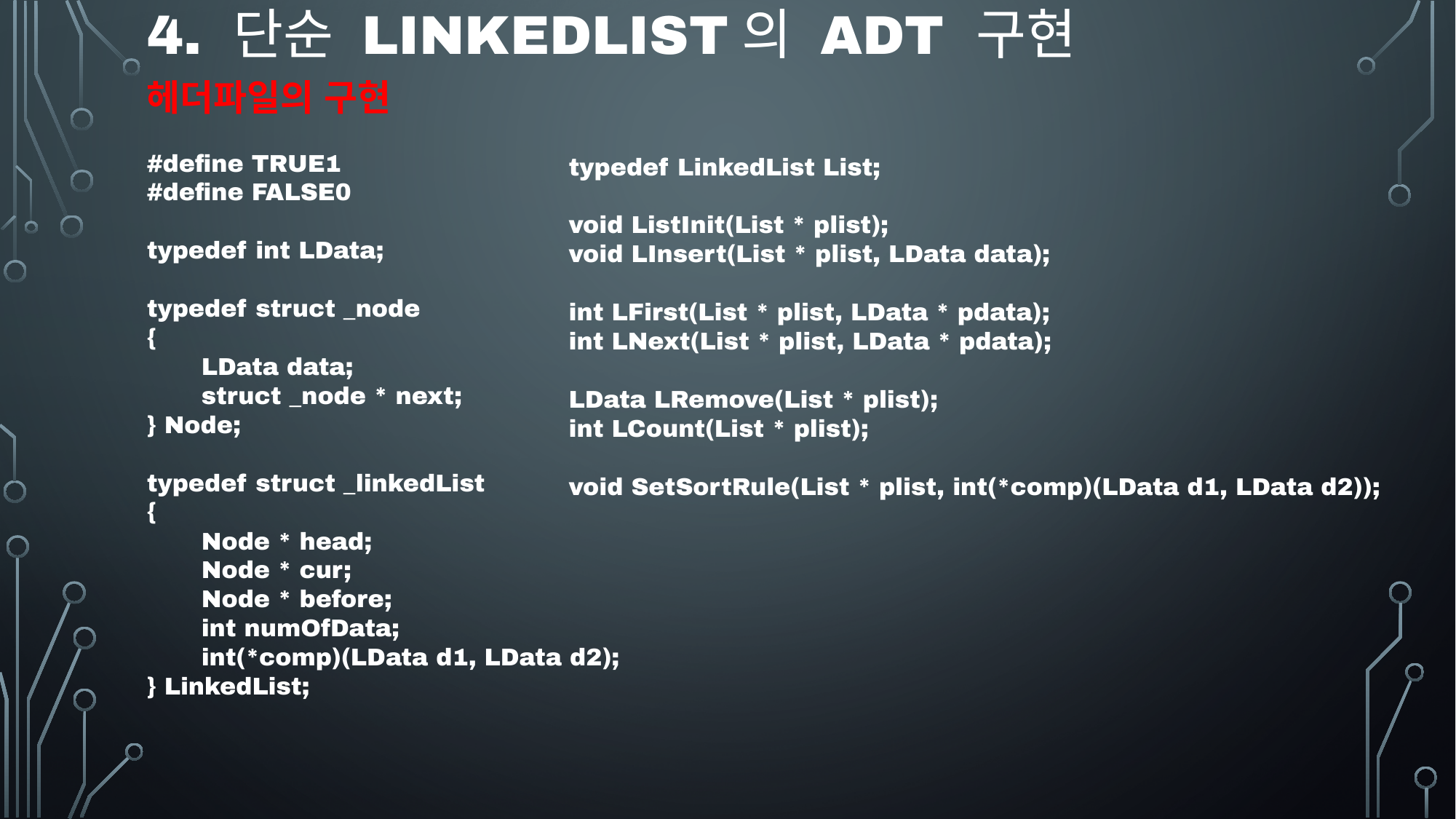

# 4. 단순 LinkedList의 ADT 구현
헤더파일의 구현

#define TRUE1
#define FALSE0

typedef int LData;

typedef struct _node
{
LData data;
struct _node * next;
} Node;

typedef struct _linkedList
{
Node * head;
Node * cur;
Node * before;
int numOfData;
int(*comp)(LData d1, LData d2);
} LinkedList;

typedef LinkedList List;

void ListInit(List * plist);
void LInsert(List * plist, LData data);

int LFirst(List * plist, LData * pdata);
int LNext(List * plist, LData * pdata);

LData LRemove(List * plist);
int LCount(List * plist);

void SetSortRule(List * plist, int(*comp)(LData d1, LData d2));